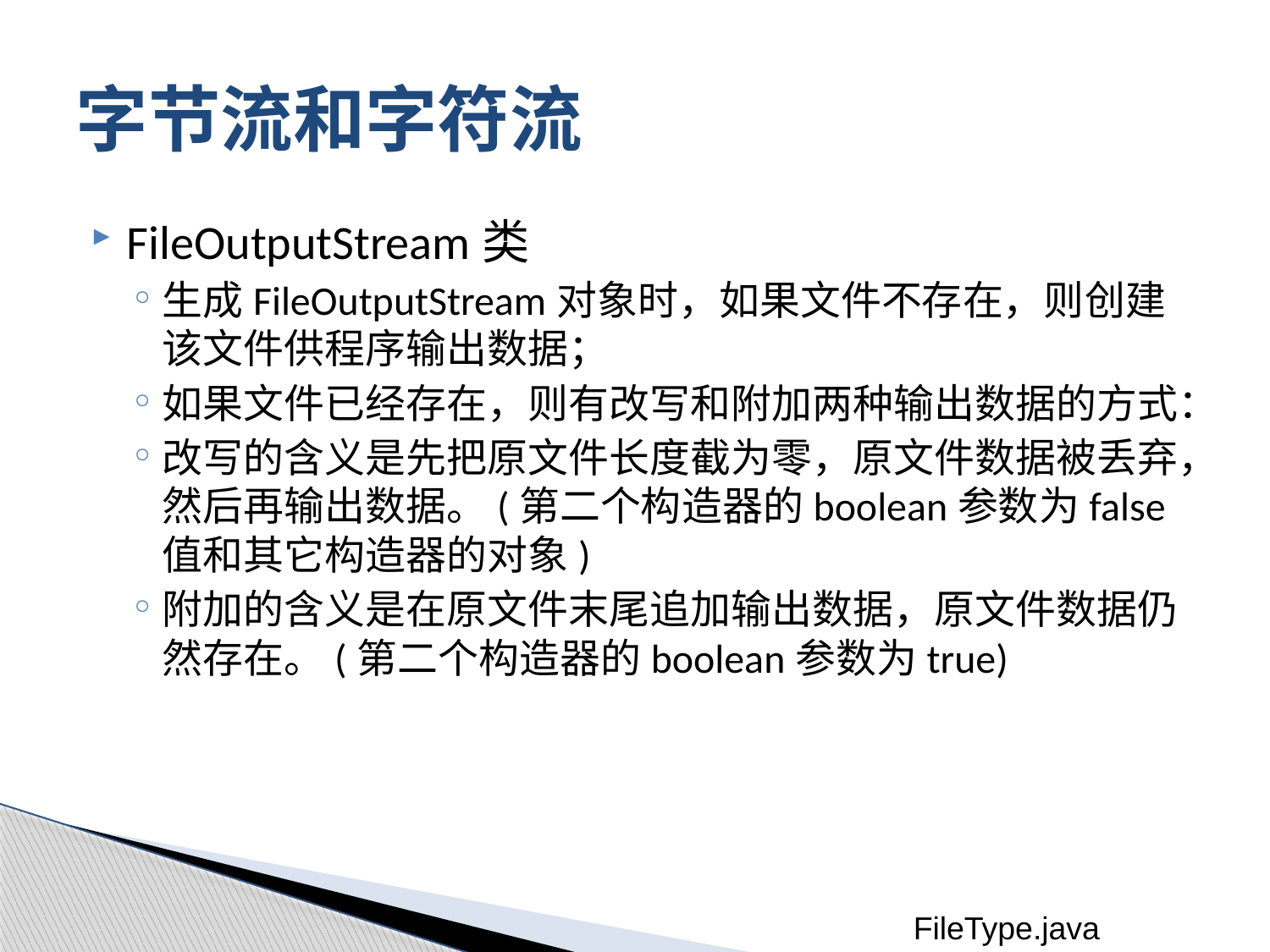

# 字节流和字符流
FileOutputStream类
生成FileOutputStream对象时，如果文件不存在，则创建该文件供程序输出数据；
如果文件已经存在，则有改写和附加两种输出数据的方式：
改写的含义是先把原文件长度截为零，原文件数据被丢弃，然后再输出数据。(第二个构造器的boolean参数为false值和其它构造器的对象)
附加的含义是在原文件末尾追加输出数据，原文件数据仍然存在。(第二个构造器的boolean参数为true)

FileType.java